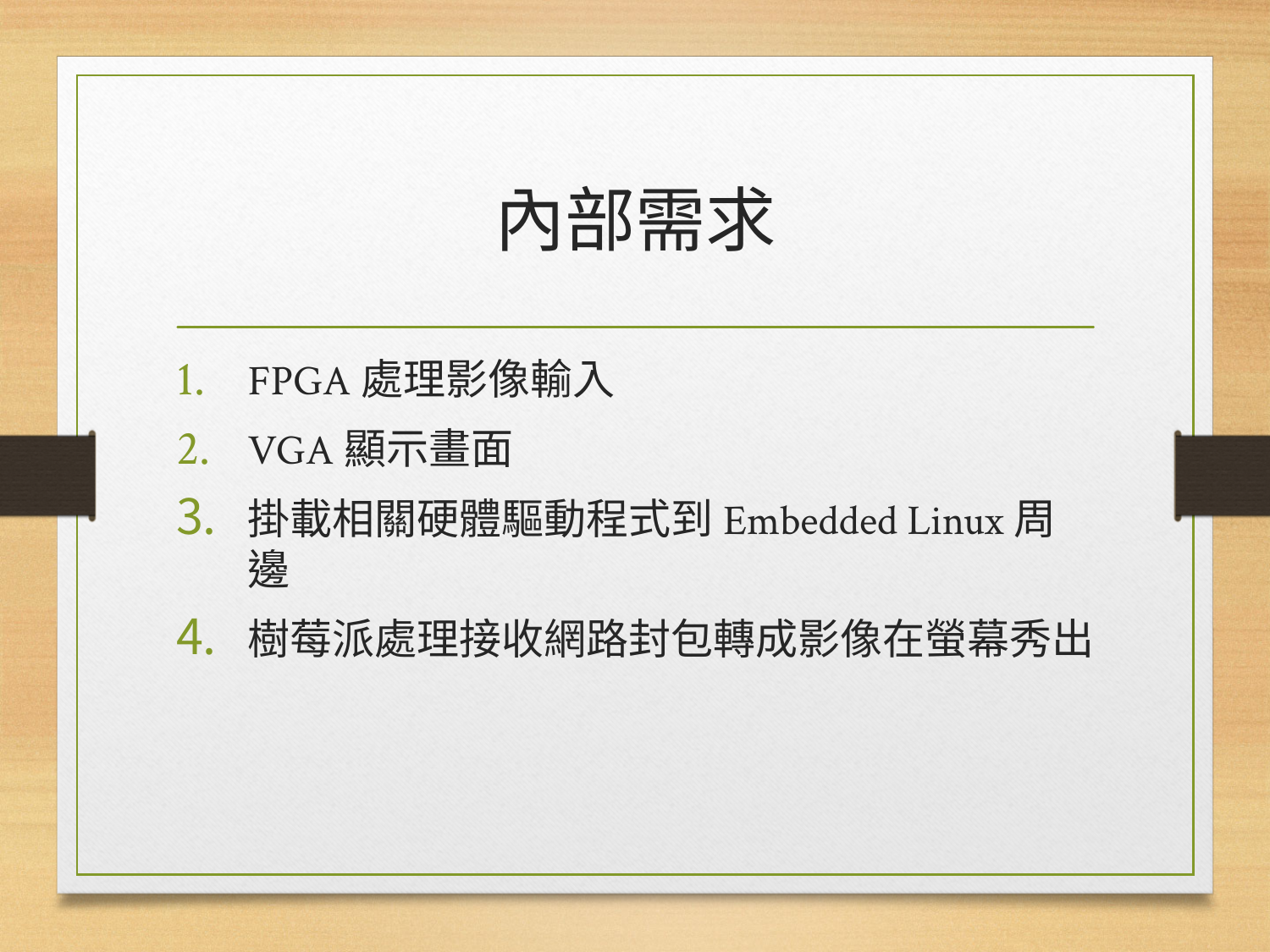

# 內部需求
FPGA處理影像輸入
VGA顯示畫面
掛載相關硬體驅動程式到Embedded Linux周邊
樹莓派處理接收網路封包轉成影像在螢幕秀出